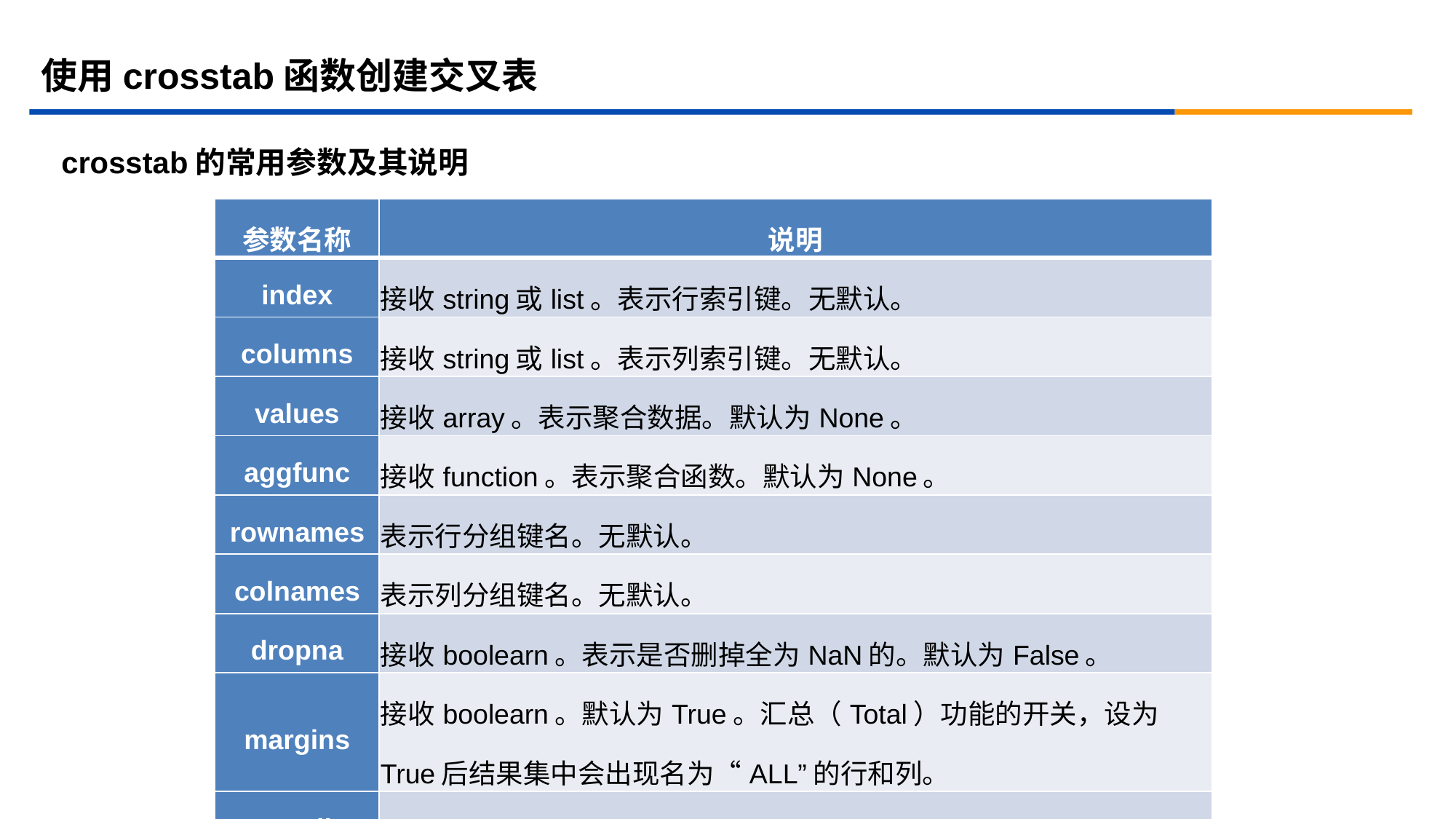

# 使用crosstab函数创建交叉表
crosstab的常用参数及其说明
| 参数名称 | 说明 |
| --- | --- |
| index | 接收string或list。表示行索引键。无默认。 |
| columns | 接收string或list。表示列索引键。无默认。 |
| values | 接收array。表示聚合数据。默认为None。 |
| aggfunc | 接收function。表示聚合函数。默认为None。 |
| rownames | 表示行分组键名。无默认。 |
| colnames | 表示列分组键名。无默认。 |
| dropna | 接收boolearn。表示是否删掉全为NaN的。默认为False。 |
| margins | 接收boolearn。默认为True。汇总（Total）功能的开关，设为True后结果集中会出现名为“ALL”的行和列。 |
| normalize | 接收boolearn。表示是否对值进行标准化。默认为False。 |